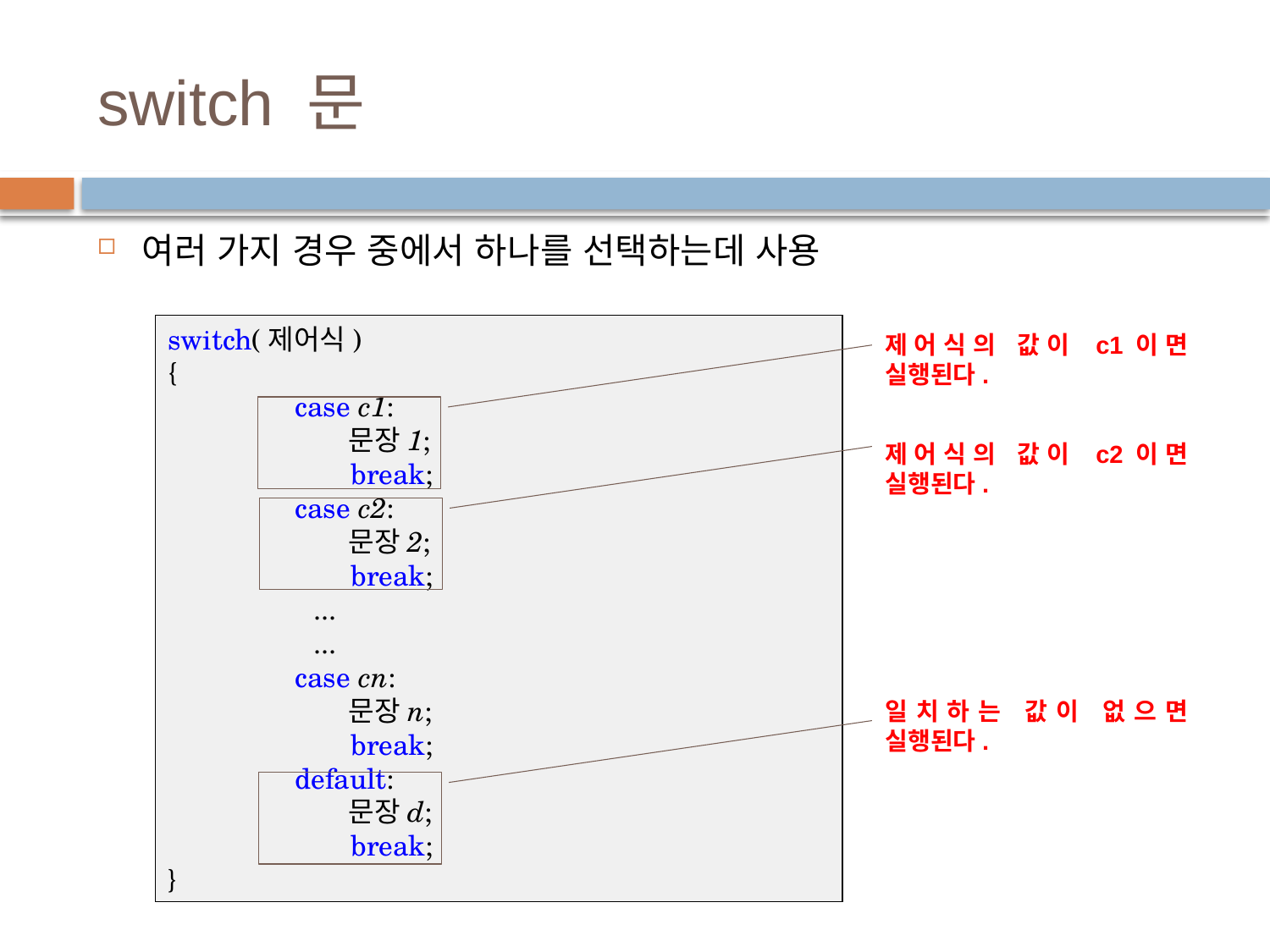

# switch 문
여러 가지 경우 중에서 하나를 선택하는데 사용
switch(제어식)
{
	case c1:
	      문장1;
	      break;
	case c2:
	      문장2;
	      break;
	  ...
	  ...
	case cn:
	      문장n;
	      break;
	default:
	      문장d;
	      break;
}
제어식의 값이 c1이면 실행된다.

제어식의 값이 c2이면 실행된다.

일치하는 값이 없으면 실행된다.